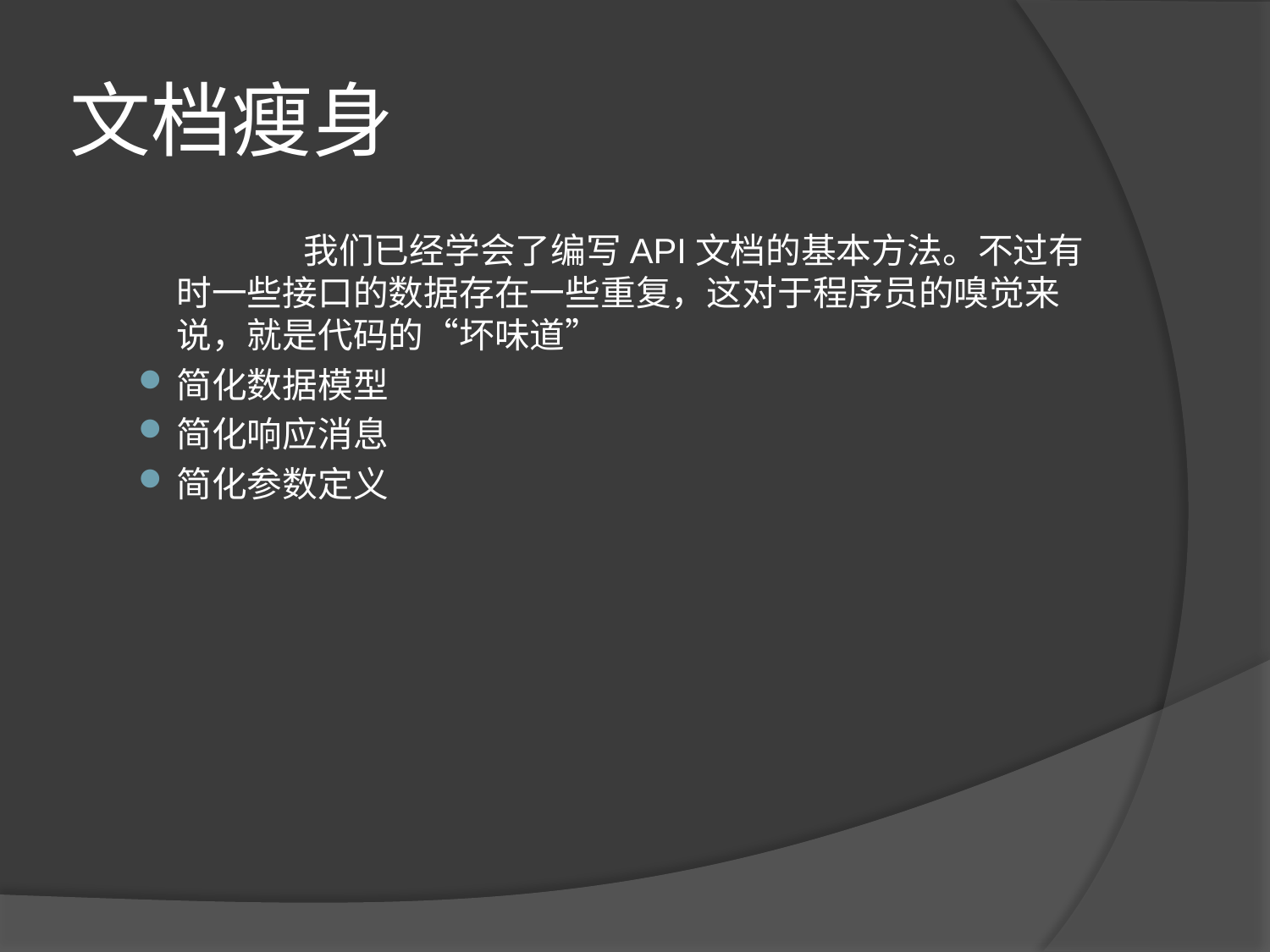

# 文档瘦身
		我们已经学会了编写API文档的基本方法。不过有时一些接口的数据存在一些重复，这对于程序员的嗅觉来说，就是代码的“坏味道”
简化数据模型
简化响应消息
简化参数定义